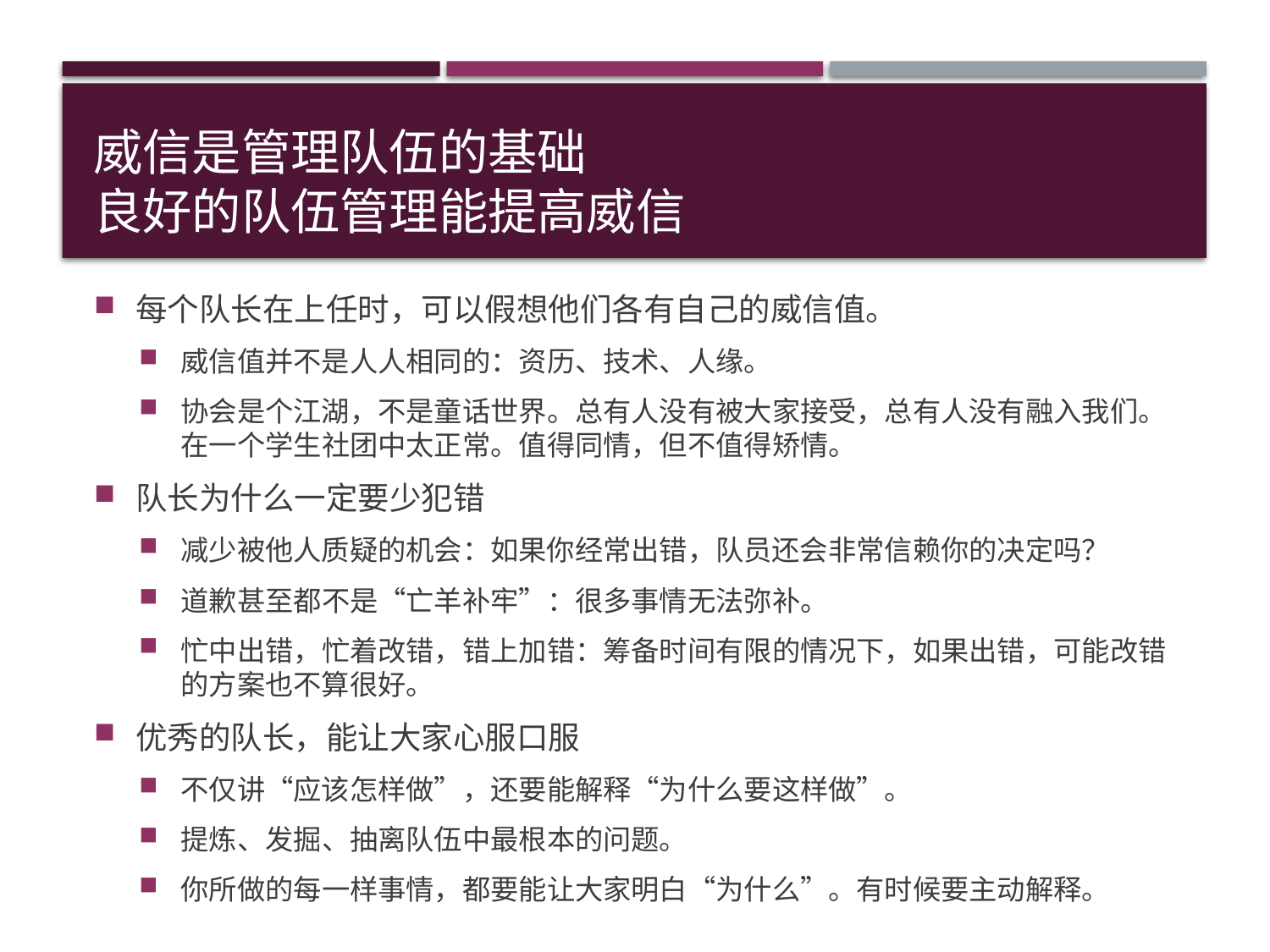

# 威信是管理队伍的基础 良好的队伍管理能提高威信
每个队长在上任时，可以假想他们各有自己的威信值。
威信值并不是人人相同的：资历、技术、人缘。
协会是个江湖，不是童话世界。总有人没有被大家接受，总有人没有融入我们。在一个学生社团中太正常。值得同情，但不值得矫情。
队长为什么一定要少犯错
减少被他人质疑的机会：如果你经常出错，队员还会非常信赖你的决定吗？
道歉甚至都不是“亡羊补牢”：很多事情无法弥补。
忙中出错，忙着改错，错上加错：筹备时间有限的情况下，如果出错，可能改错的方案也不算很好。
优秀的队长，能让大家心服口服
不仅讲“应该怎样做”，还要能解释“为什么要这样做”。
提炼、发掘、抽离队伍中最根本的问题。
你所做的每一样事情，都要能让大家明白“为什么”。有时候要主动解释。